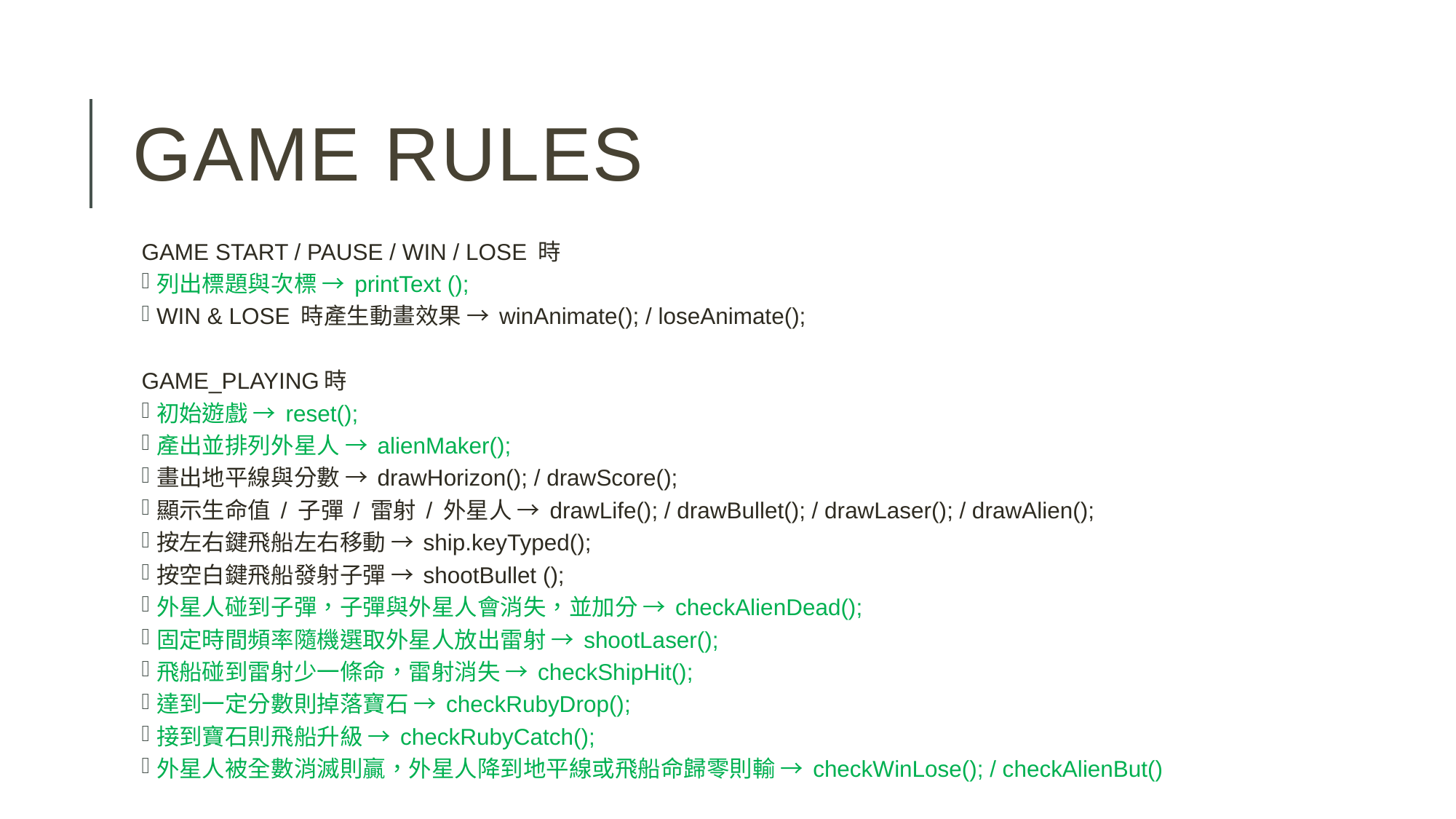

# GAME Rules
GAME START / PAUSE / WIN / LOSE 時
列出標題與次標 → printText ();
WIN & LOSE 時產生動畫效果 → winAnimate(); / loseAnimate();

GAME_PLAYING時
初始遊戲 → reset();
產出並排列外星人 → alienMaker();
畫出地平線與分數 → drawHorizon(); / drawScore();
顯示生命值 / 子彈 / 雷射 / 外星人 → drawLife(); / drawBullet(); / drawLaser(); / drawAlien();
按左右鍵飛船左右移動 → ship.keyTyped();
按空白鍵飛船發射子彈 → shootBullet ();
外星人碰到子彈，子彈與外星人會消失，並加分 → checkAlienDead();
固定時間頻率隨機選取外星人放出雷射 → shootLaser();
飛船碰到雷射少一條命，雷射消失 → checkShipHit();
達到一定分數則掉落寶石 → checkRubyDrop();
接到寶石則飛船升級 → checkRubyCatch();
外星人被全數消滅則贏，外星人降到地平線或飛船命歸零則輸 → checkWinLose(); / checkAlienBut()